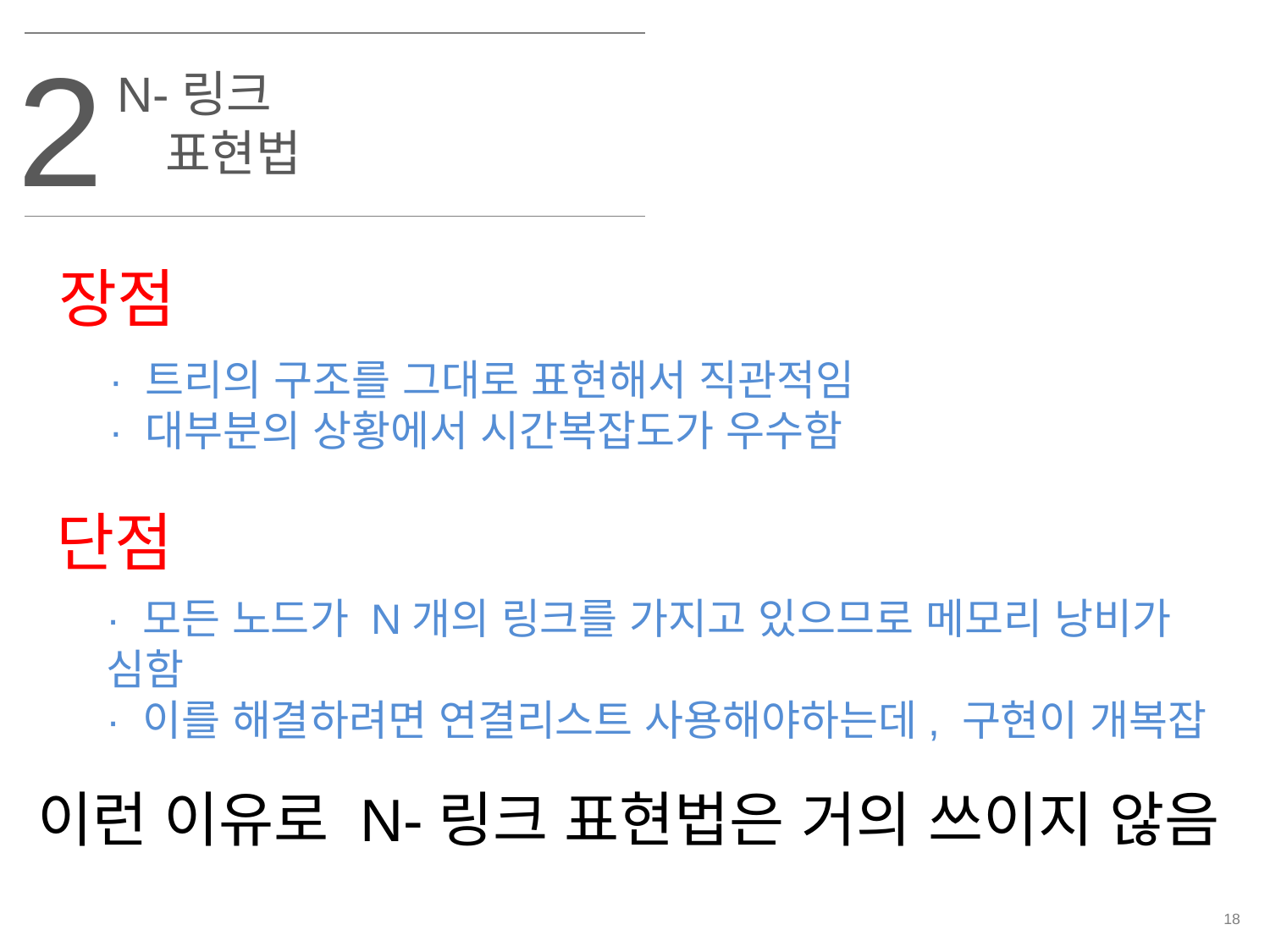

2
N-링크 표현법
장점
· 트리의 구조를 그대로 표현해서 직관적임
· 대부분의 상황에서 시간복잡도가 우수함
단점
· 모든 노드가 N개의 링크를 가지고 있으므로 메모리 낭비가 심함
· 이를 해결하려면 연결리스트 사용해야하는데, 구현이 개복잡
이런 이유로 N-링크 표현법은 거의 쓰이지 않음